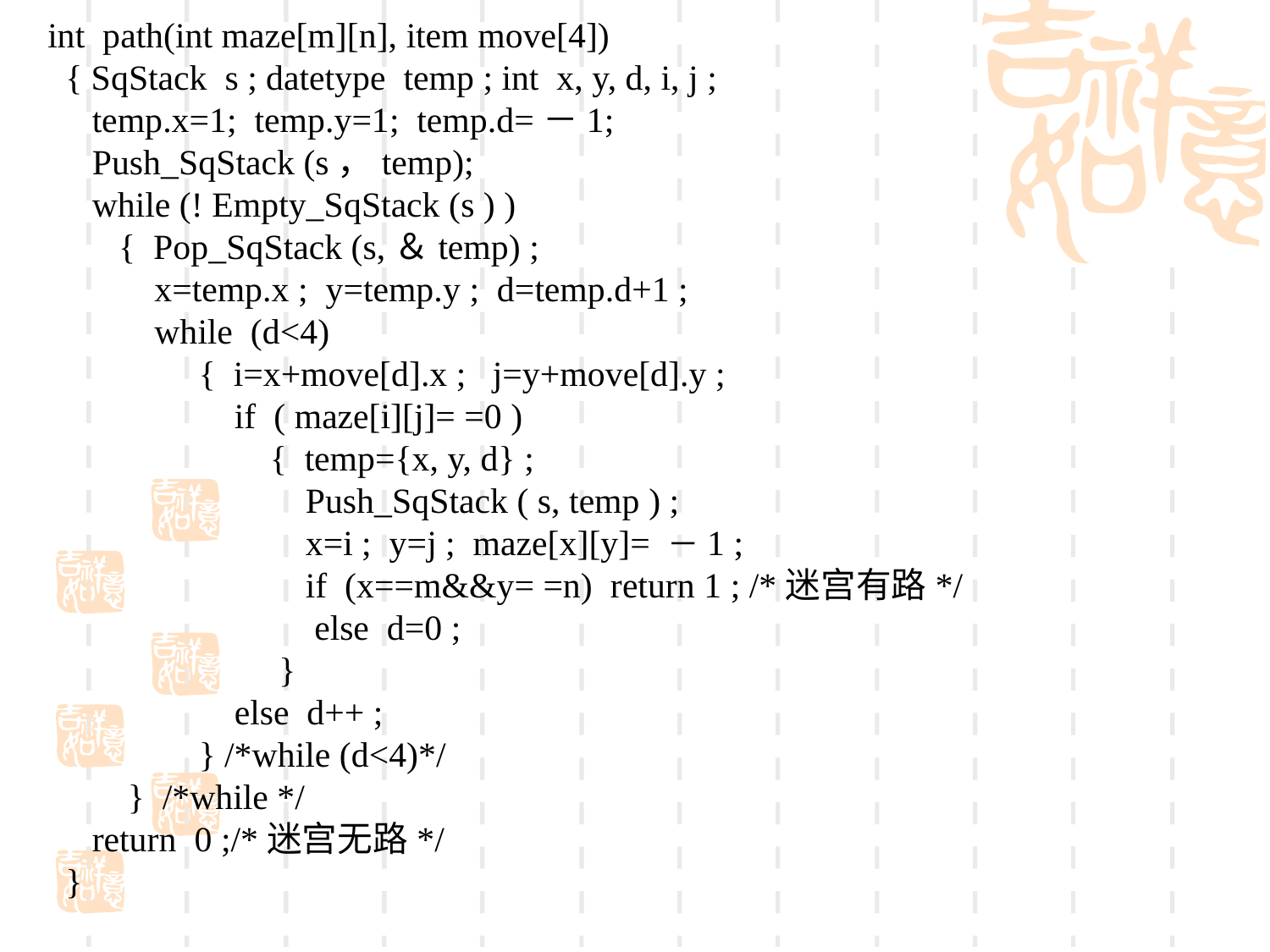

int  path(int maze[m][n], item move[4])
  { SqStack  s ; datetype  temp ; int  x, y, d, i, j ;
     temp.x=1;  temp.y=1;  temp.d=－1;
     Push_SqStack (s，temp);
     while (! Empty_SqStack (s ) )
        {  Pop_SqStack (s,＆temp) ;
            x=temp.x ;  y=temp.y ;  d=temp.d+1 ;
            while  (d<4)
                 {  i=x+move[d].x ;   j=y+move[d].y ;
                     if  ( maze[i][j]= =0 )
                         {  temp={x, y, d} ;
                             Push_SqStack ( s, temp ) ;
                             x=i ;  y=j ;  maze[x][y]= －1 ;
                             if  (x==m&&y= =n)  return 1 ; /*迷宫有路*/
                              else  d=0 ;
                          }
                     else  d++ ;
                 } /*while (d<4)*/
         }  /*while */
     return  0 ;/*迷宫无路*/
  }